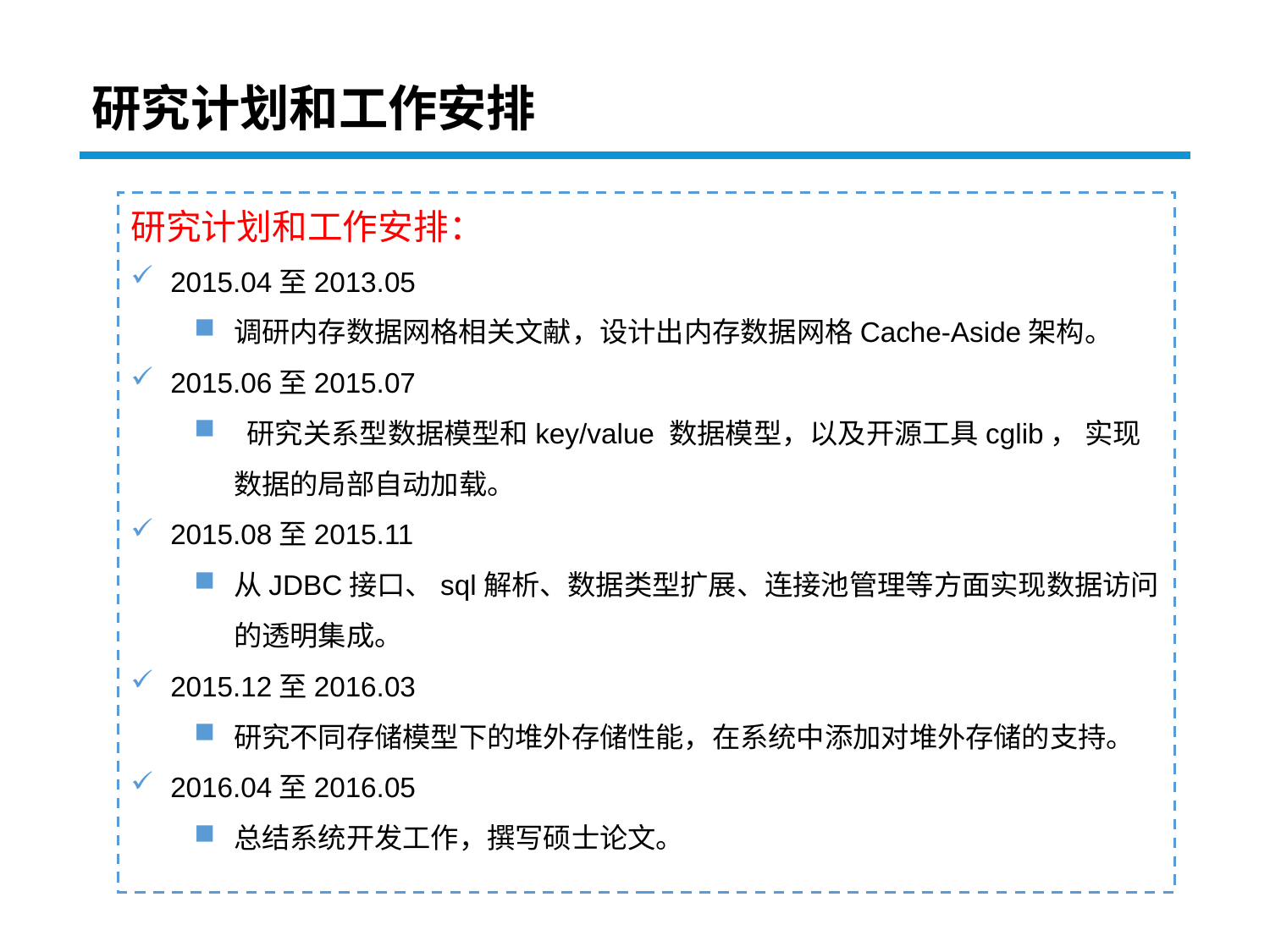

# 研究计划和工作安排
研究计划和工作安排：
2015.04至2013.05
调研内存数据网格相关文献，设计出内存数据网格Cache-Aside架构。
2015.06至2015.07
 研究关系型数据模型和key/value 数据模型，以及开源工具cglib， 实现数据的局部自动加载。
2015.08至2015.11
从JDBC接口、sql解析、数据类型扩展、连接池管理等方面实现数据访问的透明集成。
2015.12至2016.03
研究不同存储模型下的堆外存储性能，在系统中添加对堆外存储的支持。
2016.04至2016.05
总结系统开发工作，撰写硕士论文。